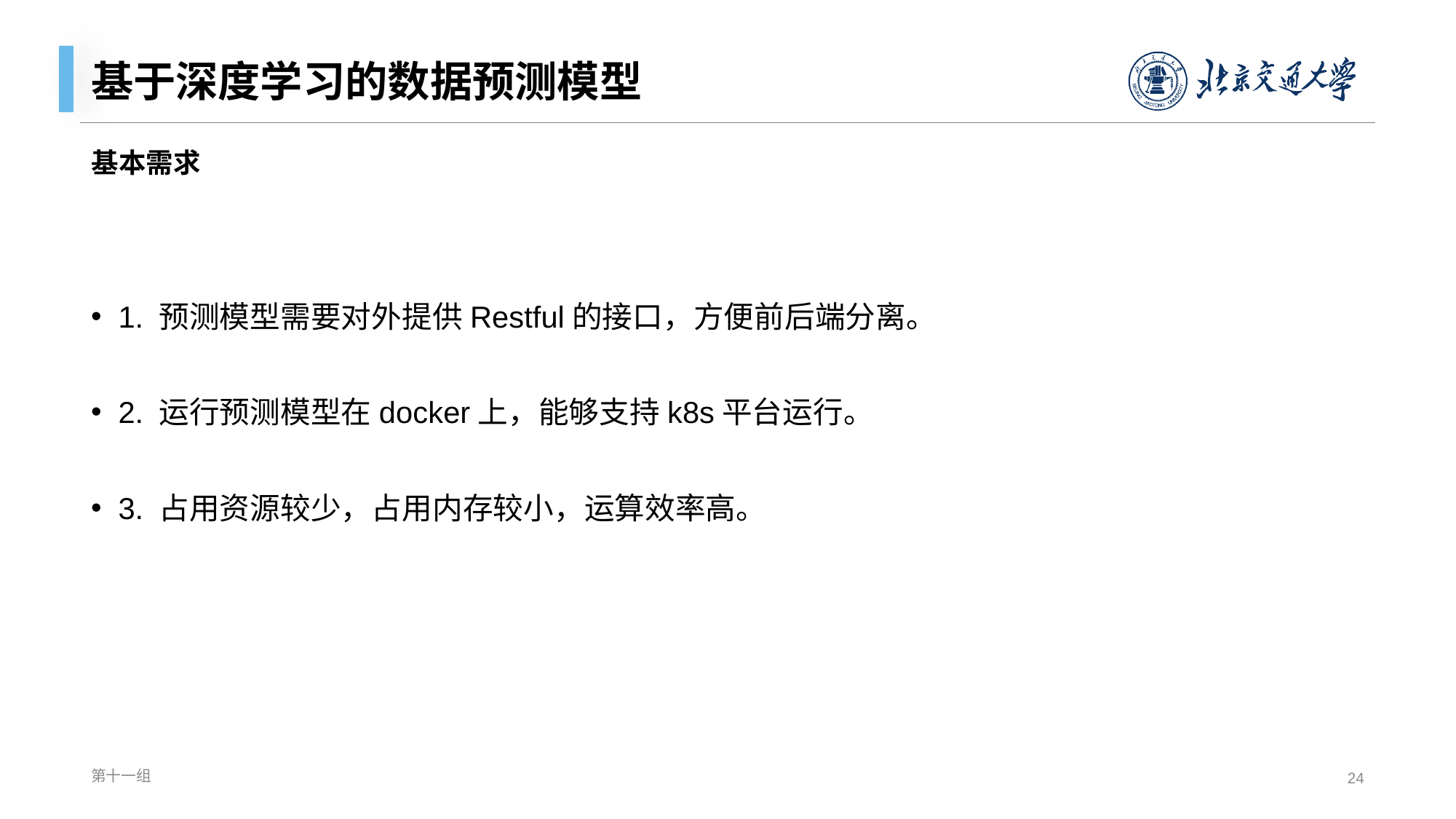

# 基于深度学习的数据预测模型
基本需求

1. 预测模型需要对外提供Restful的接口，方便前后端分离。

2. 运行预测模型在docker上，能够支持k8s平台运行。

3. 占用资源较少，占用内存较小，运算效率高。

第十一组
24